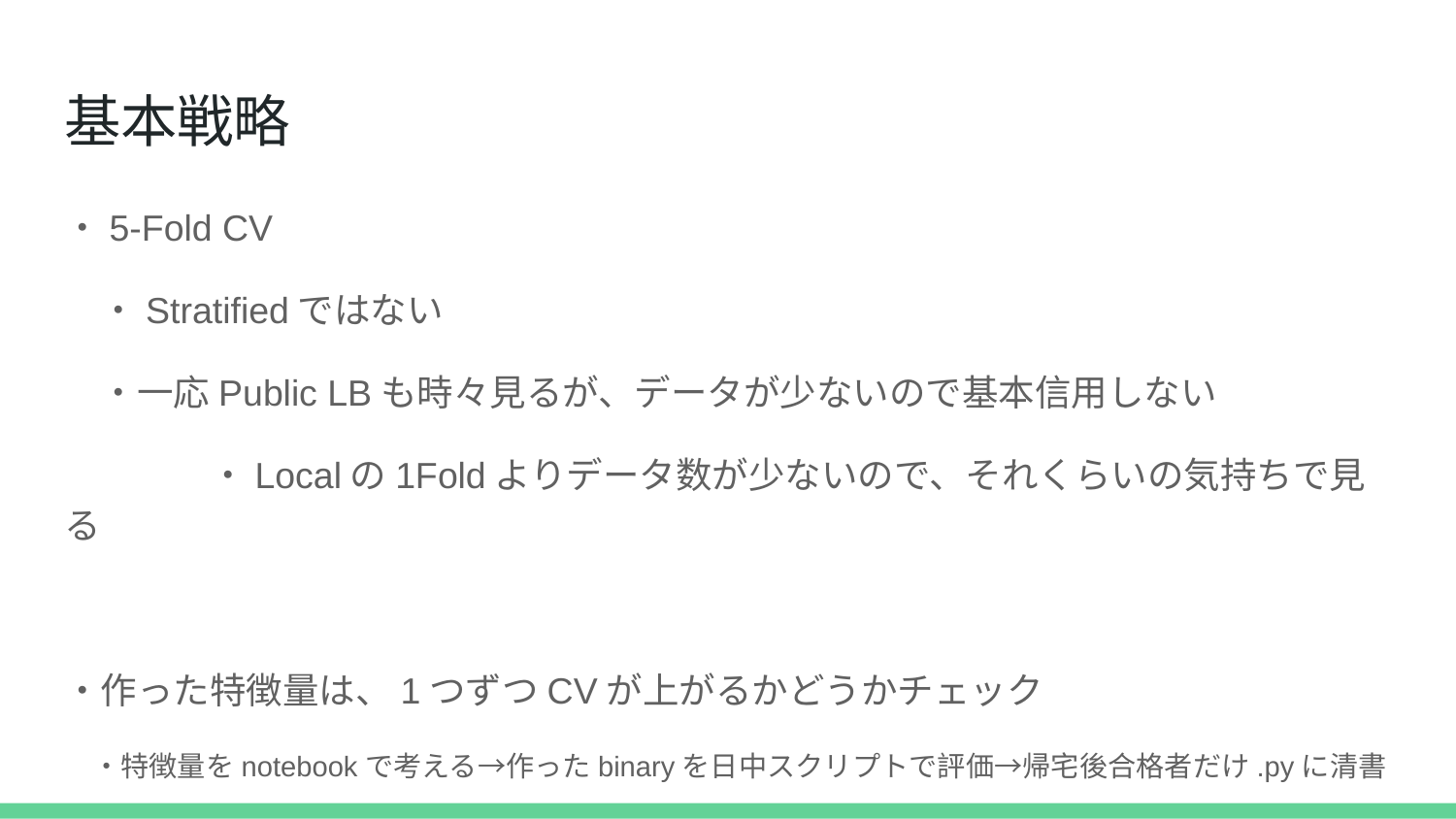

# 基本戦略
・5-Fold CV
　・Stratifiedではない
　・一応Public LBも時々見るが、データが少ないので基本信用しない
	・Localの1Foldよりデータ数が少ないので、それくらいの気持ちで見る

・作った特徴量は、1つずつCVが上がるかどうかチェック
　・特徴量をnotebookで考える→作ったbinaryを日中スクリプトで評価→帰宅後合格者だけ.pyに清書